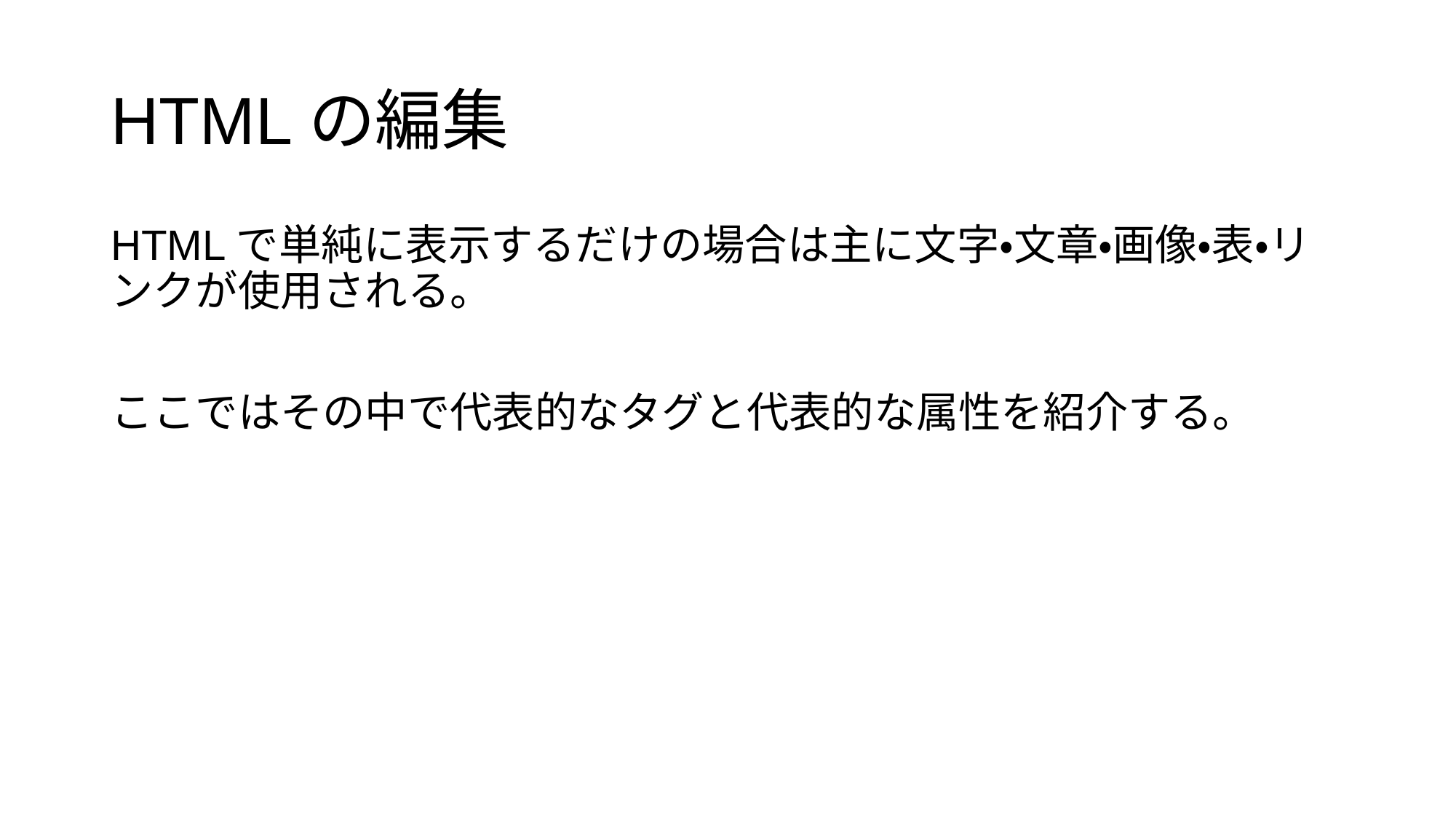

# HTMLの編集
HTMLで単純に表示するだけの場合は主に文字・文章・画像・表・リンクが使用される。

ここではその中で代表的なタグと代表的な属性を紹介する。